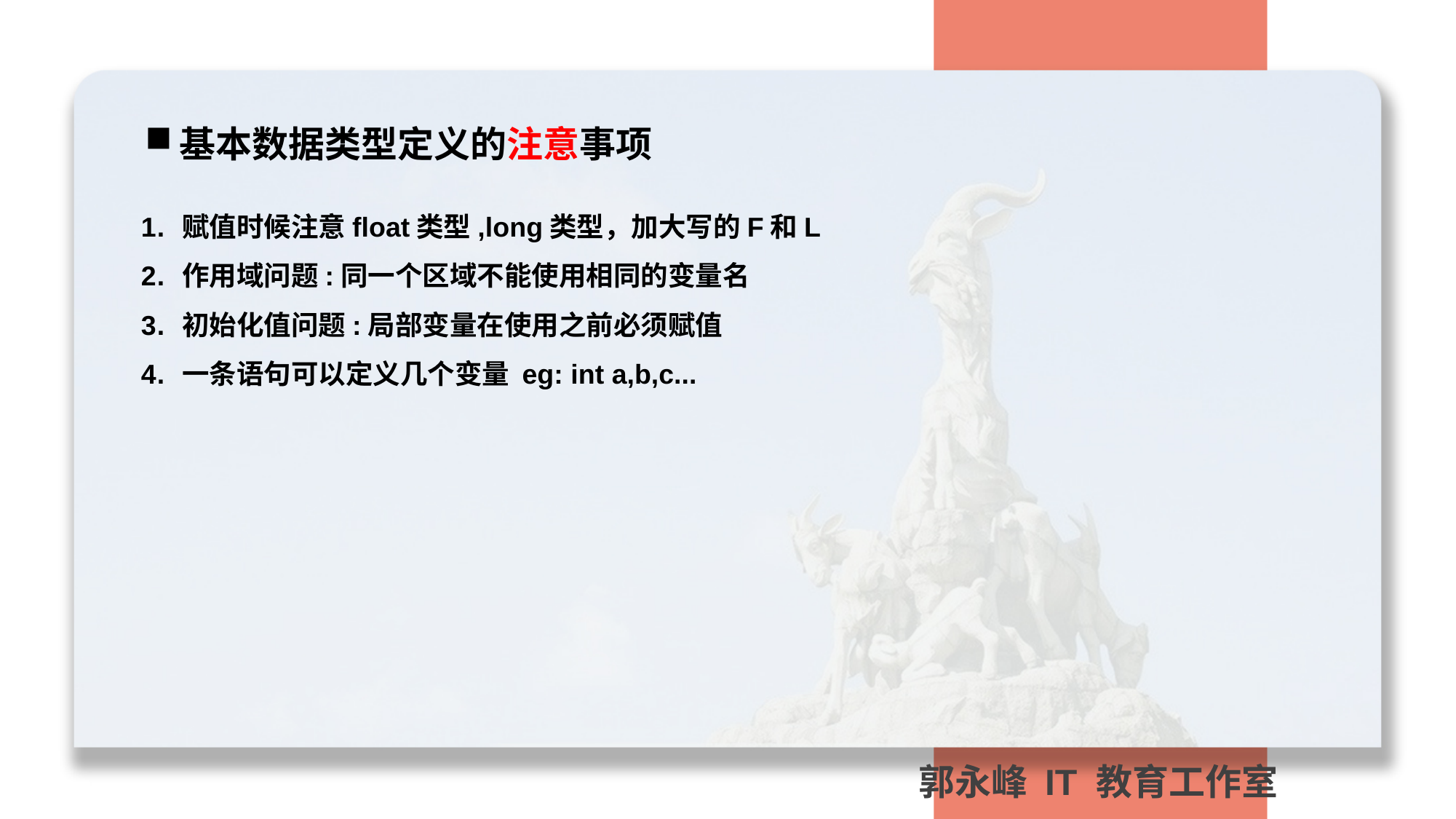

基本数据类型定义的注意事项
赋值时候注意float类型,long类型，加大写的F和L
作用域问题:同一个区域不能使用相同的变量名
初始化值问题:局部变量在使用之前必须赋值
一条语句可以定义几个变量 eg: int a,b,c...